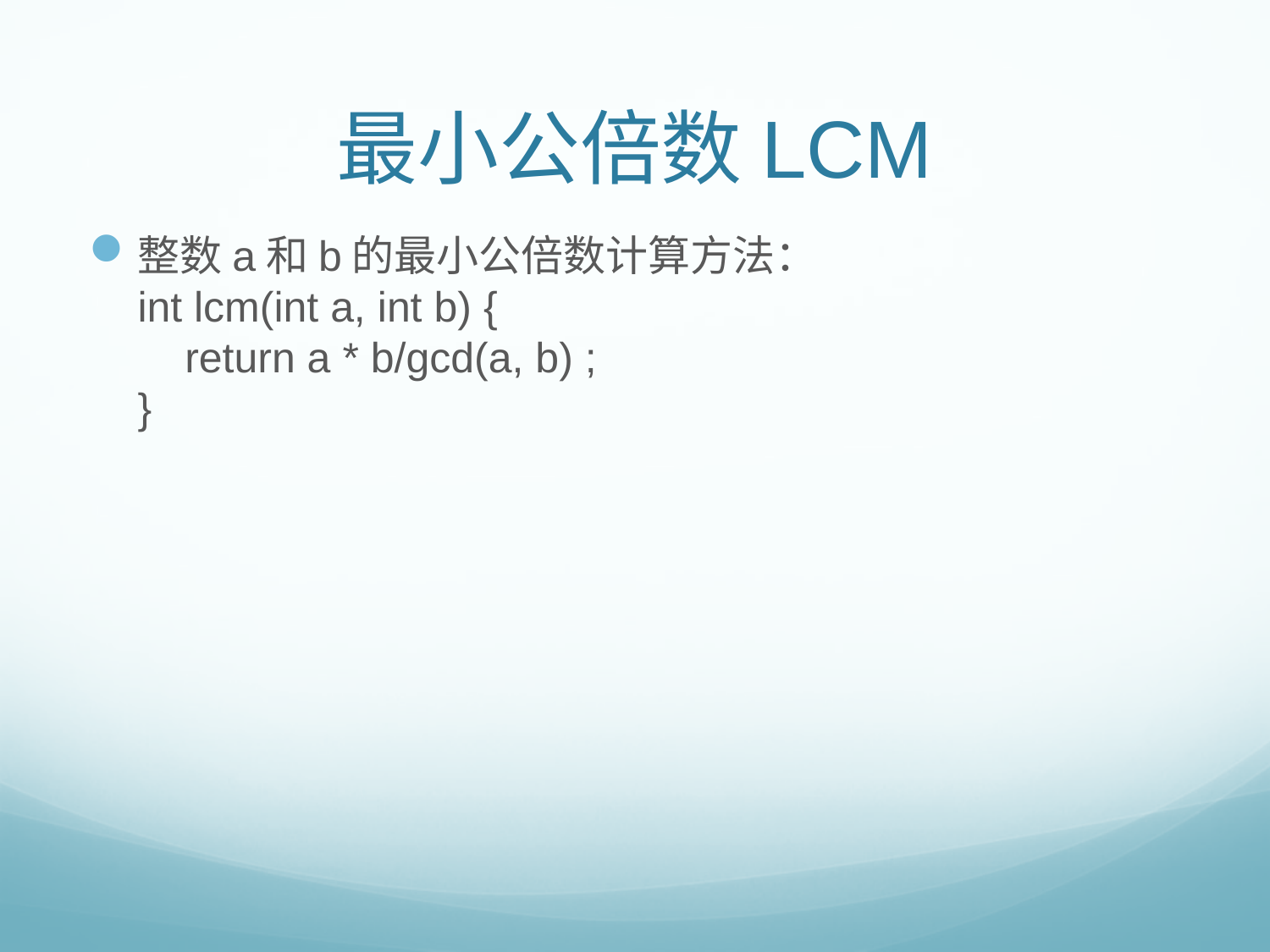

# 最小公倍数LCM
整数a和b的最小公倍数计算方法：
int lcm(int a, int b) {
    return a * b/gcd(a, b) ;
}